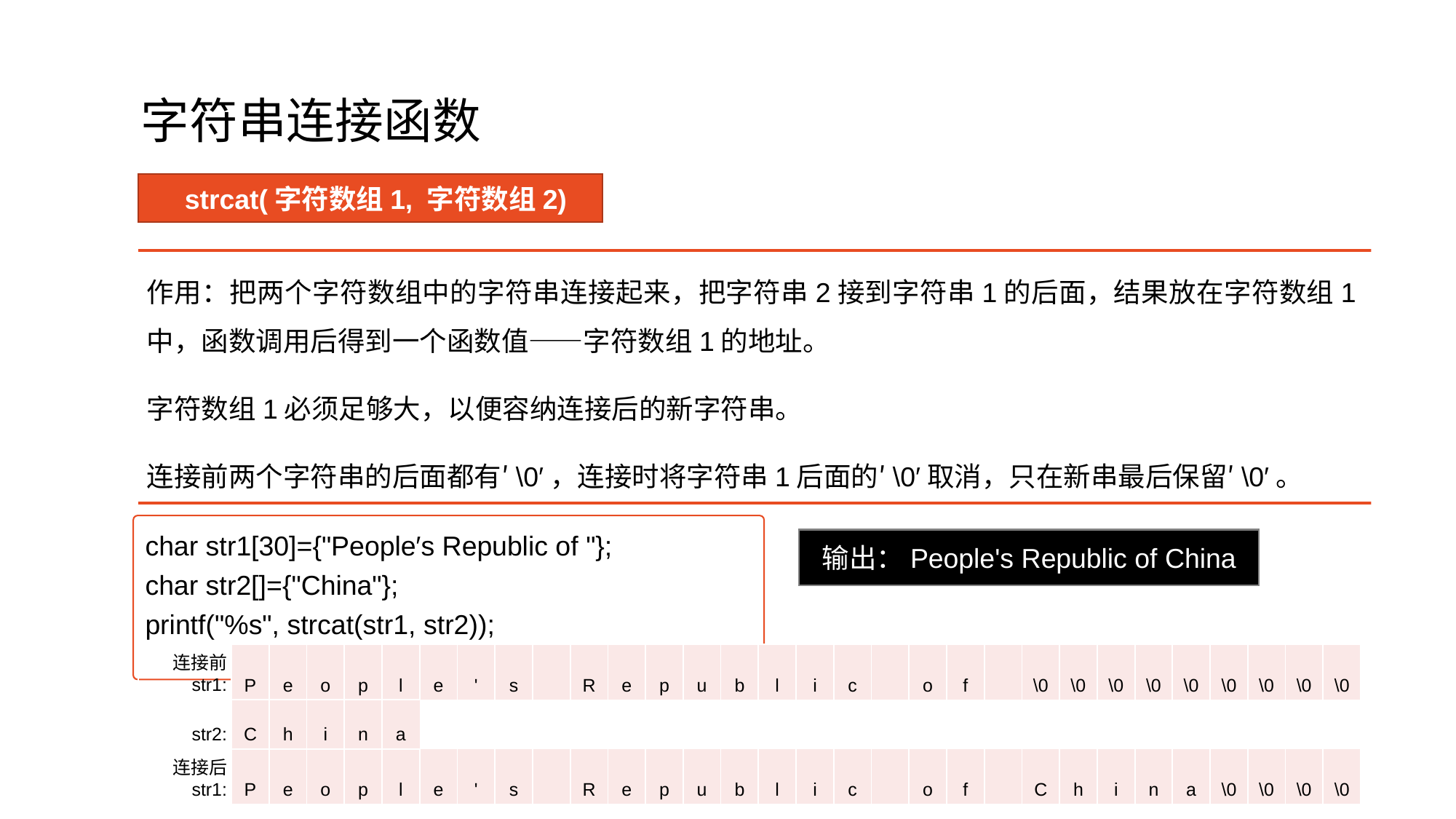

# 字符串连接函数
strcat(字符数组1, 字符数组2)
作用：把两个字符数组中的字符串连接起来，把字符串2接到字符串1的后面，结果放在字符数组1中，函数调用后得到一个函数值——字符数组1的地址。
字符数组1必须足够大，以便容纳连接后的新字符串。
连接前两个字符串的后面都有′\0′，连接时将字符串1后面的′\0′取消，只在新串最后保留′\0′。

char str1[30]={"People′s Republic of "};
char str2[]={"China"};
printf("%s", strcat(str1, str2));
输出：People's Republic of China
| 连接前 str1: | P | e | o | p | l | e | ' | s |  | R | e | p | u | b | l | i | c |  | o | f |  | \0 | \0 | \0 | \0 | \0 | \0 | \0 | \0 | \0 |
| --- | --- | --- | --- | --- | --- | --- | --- | --- | --- | --- | --- | --- | --- | --- | --- | --- | --- | --- | --- | --- | --- | --- | --- | --- | --- | --- | --- | --- | --- | --- |
| str2: | C | h | i | n | a |  |  |  |  |  |  |  |  |  |  |  |  |  |  |  |  |  |  |  |  |  |  |  |  |  |
| 连接后 str1: | P | e | o | p | l | e | ' | s |  | R | e | p | u | b | l | i | c |  | o | f |  | C | h | i | n | a | \0 | \0 | \0 | \0 |